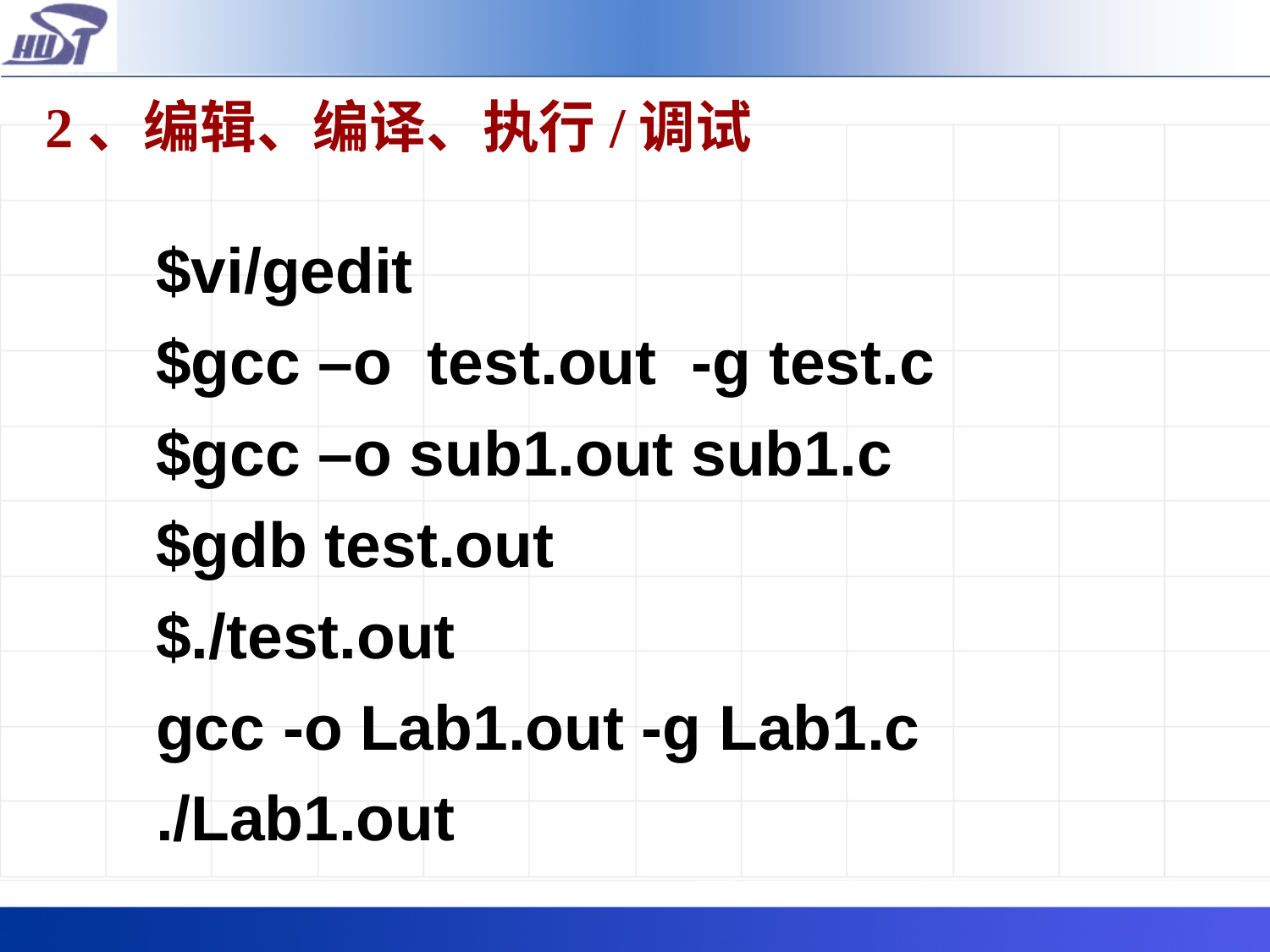

# 2、编辑、编译、执行/调试
$vi/gedit
$gcc –o  test.out  -g test.c
$gcc –o sub1.out sub1.c
$gdb test.out
$./test.out
gcc -o Lab1.out -g Lab1.c
./Lab1.out